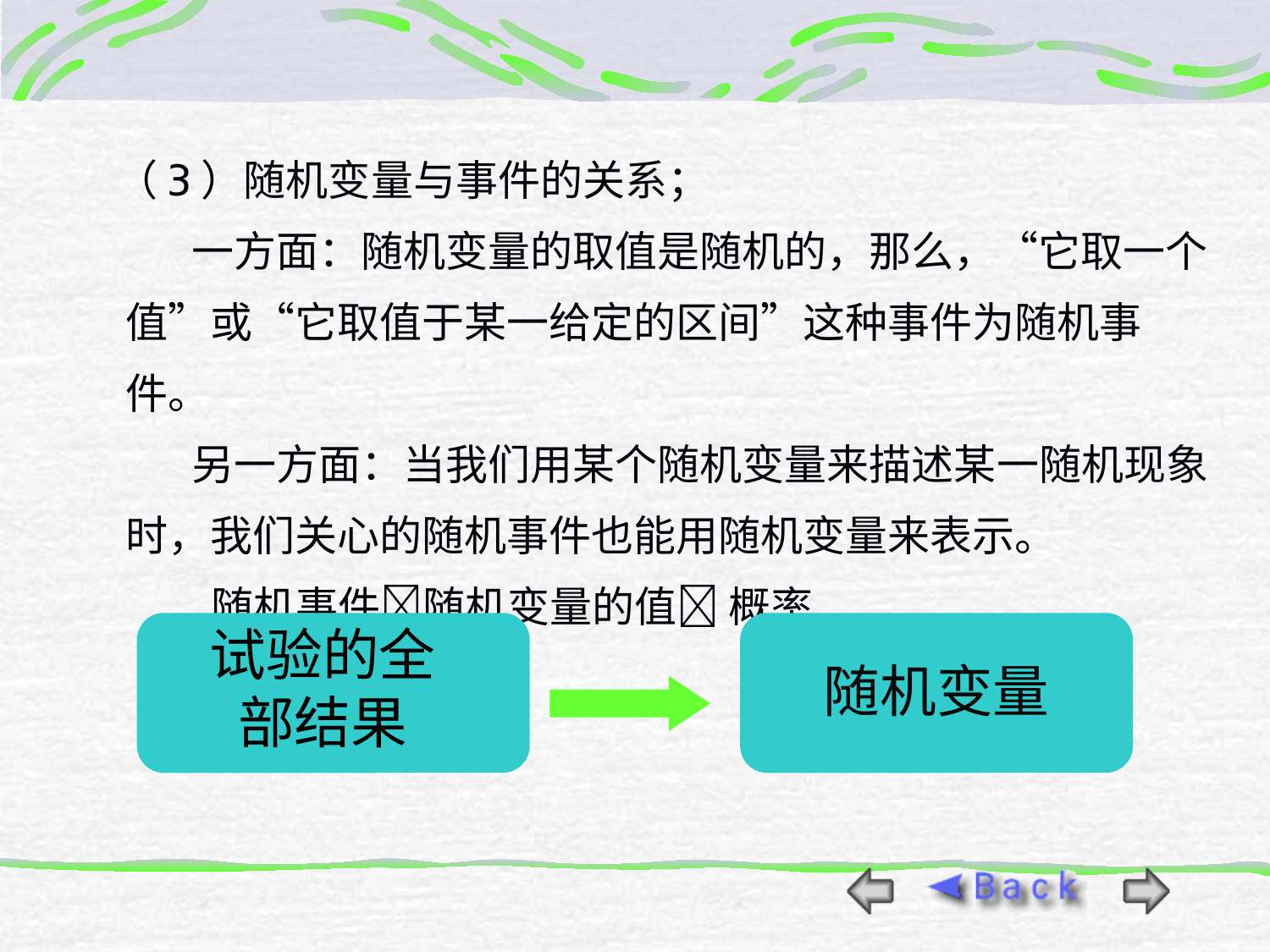

（3）随机变量与事件的关系；
          一方面：随机变量的取值是随机的，那么，“它取一个值”或“它取值于某一给定的区间”这种事件为随机事件。
          另一方面：当我们用某个随机变量来描述某一随机现象时，我们关心的随机事件也能用随机变量来表示。
            随机事件↔随机变量的值↔ 概率

试验的全部结果

随机变量